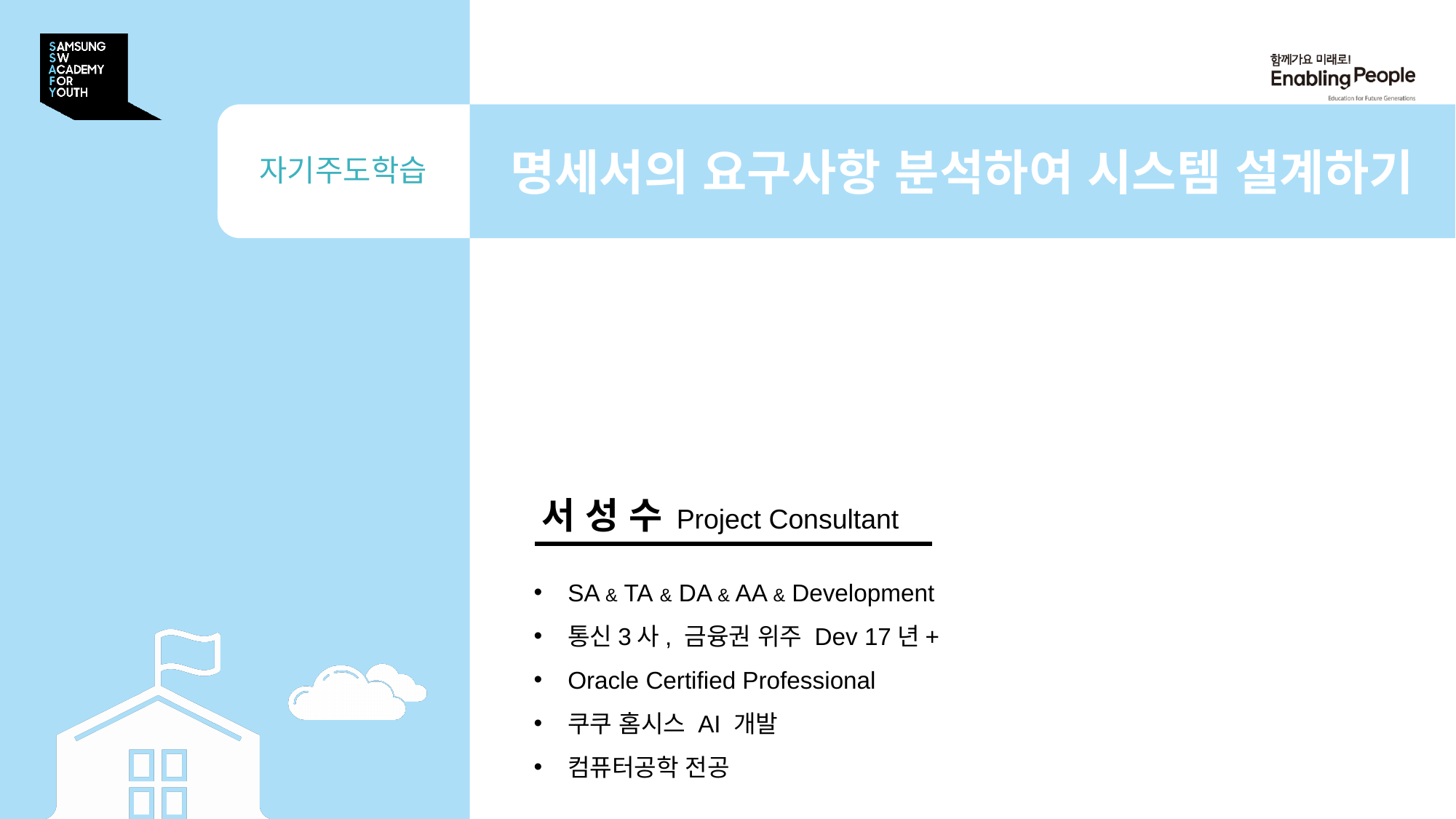

명세서의 요구사항 분석하여 시스템 설계하기
자기주도학습
서 성 수 Project Consultant
SA & TA & DA & AA & Development
통신3사, 금융권 위주 Dev 17년+
Oracle Certified Professional
쿠쿠 홈시스 AI 개발
컴퓨터공학 전공